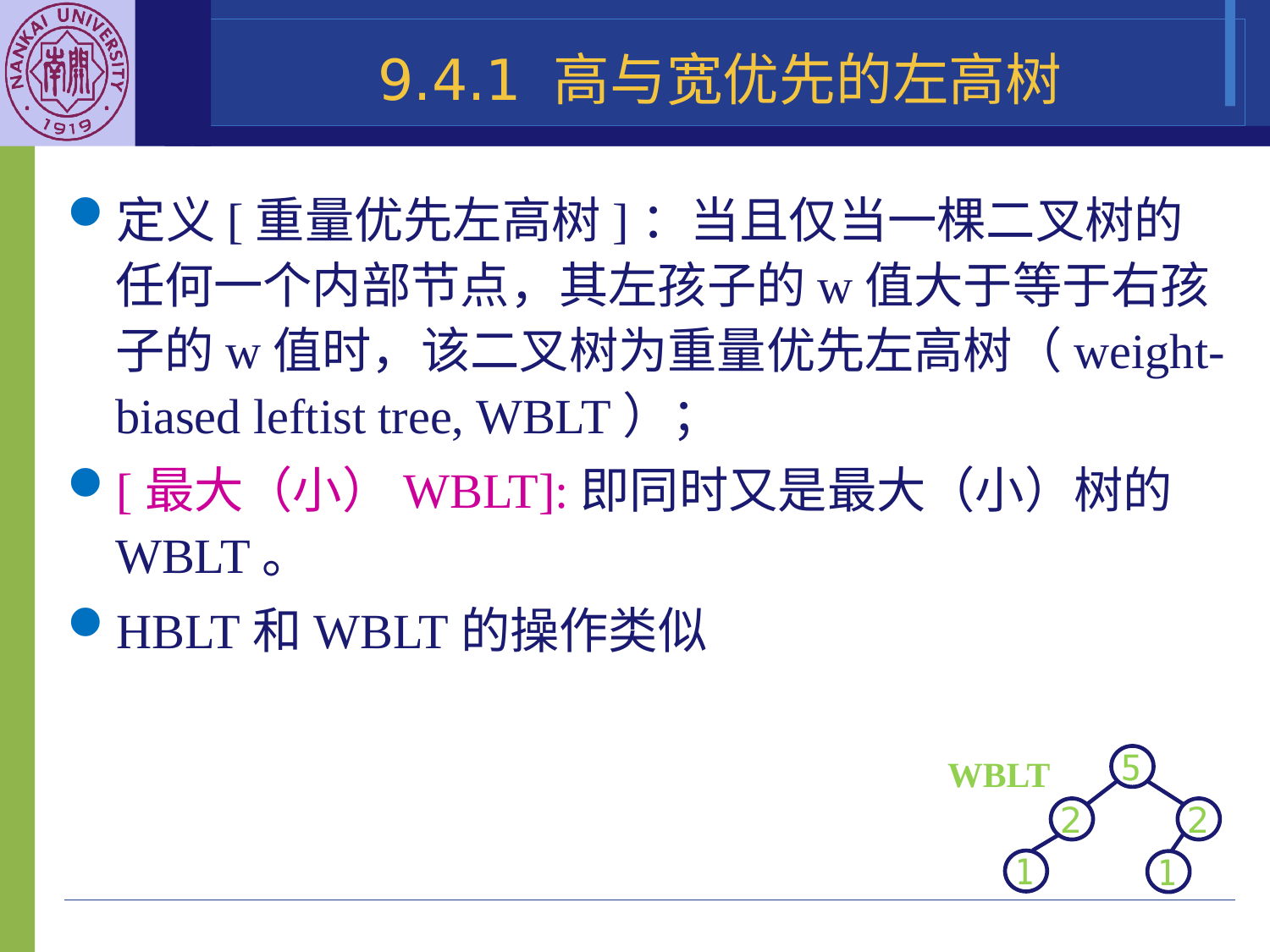

9.4.1 高与宽优先的左高树
定义[重量优先左高树]：当且仅当一棵二叉树的任何一个内部节点，其左孩子的w值大于等于右孩子的w值时，该二叉树为重量优先左高树（weight-biased leftist tree, WBLT）；
[最大（小）WBLT]:即同时又是最大（小）树的WBLT。
HBLT和WBLT的操作类似
WBLT
5

2
2

1
1
27